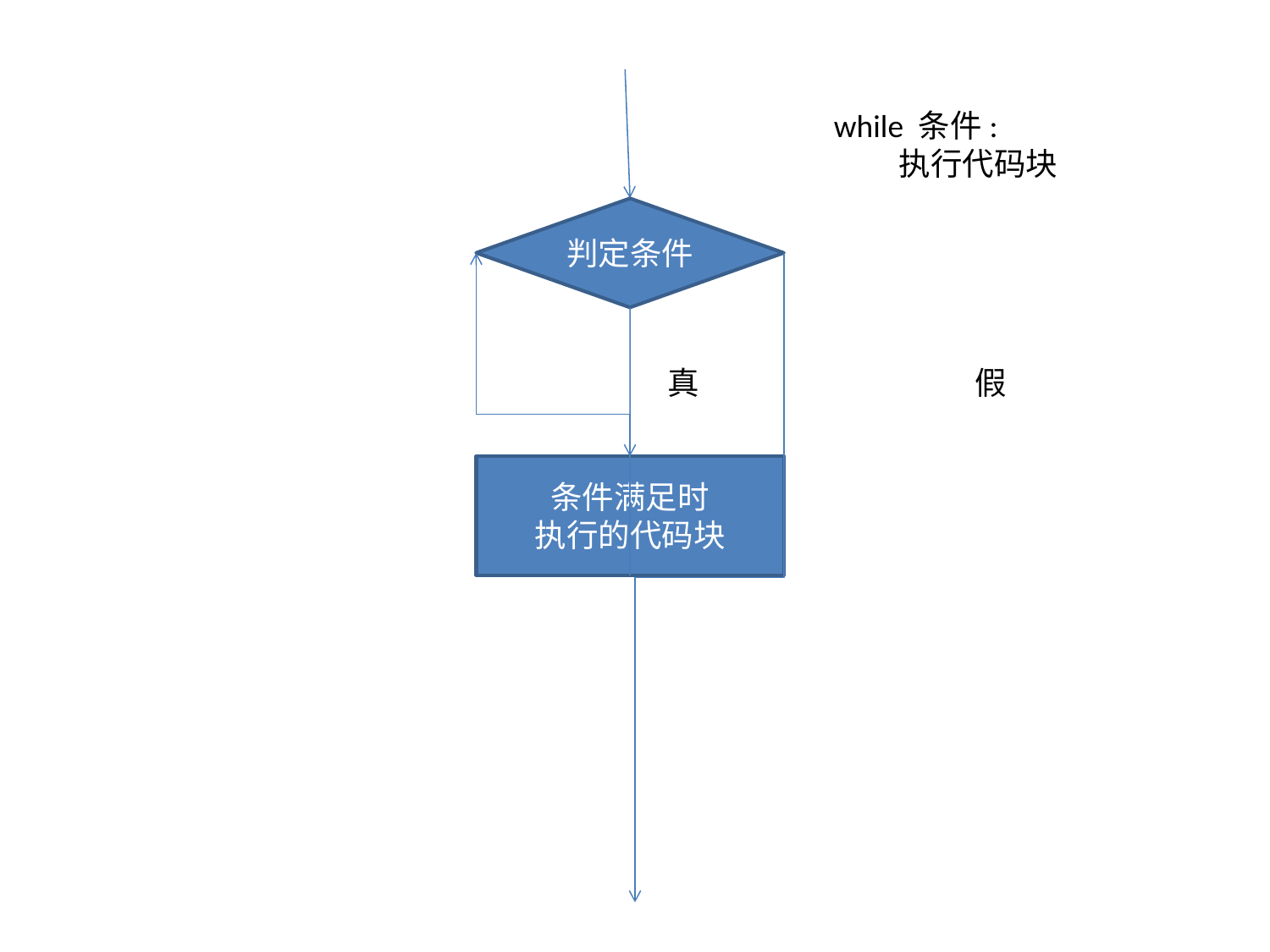

判定条件
真
假
条件满足时
执行的代码块
while 条件:
        执行代码块